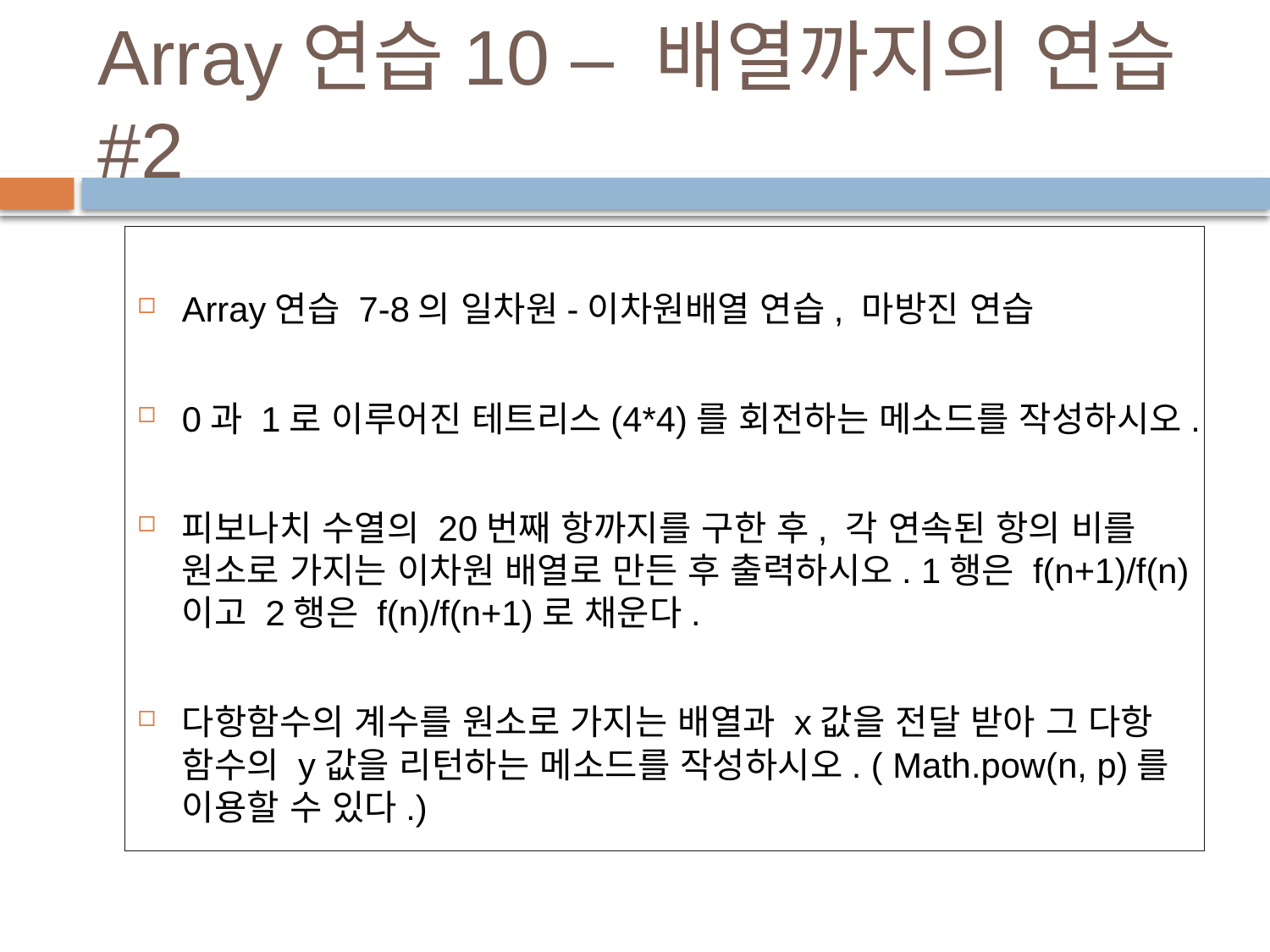

# Array연습10 – 배열까지의 연습#2

Array연습 7-8의 일차원-이차원배열 연습, 마방진 연습

0과 1로 이루어진 테트리스(4*4)를 회전하는 메소드를 작성하시오.

피보나치 수열의 20번째 항까지를 구한 후, 각 연속된 항의 비를 원소로 가지는 이차원 배열로 만든 후 출력하시오. 1행은 f(n+1)/f(n) 이고 2행은 f(n)/f(n+1)로 채운다.

다항함수의 계수를 원소로 가지는 배열과 x값을 전달 받아 그 다항 함수의 y값을 리턴하는 메소드를 작성하시오. ( Math.pow(n, p)를 이용할 수 있다.)